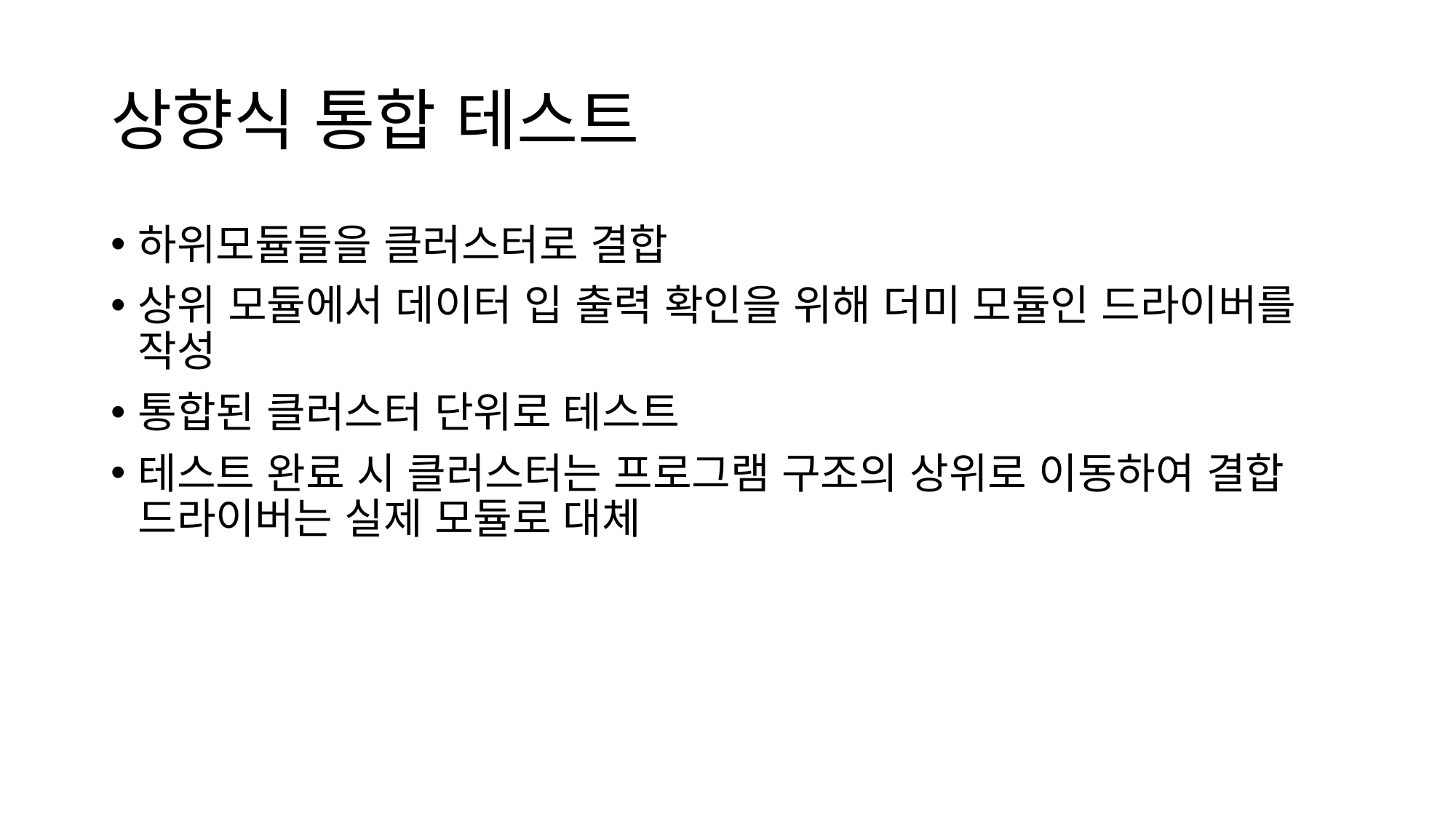

# 상향식 통합 테스트
하위모듈들을 클러스터로 결합
상위 모듈에서 데이터 입 출력 확인을 위해 더미 모듈인 드라이버를 작성
통합된 클러스터 단위로 테스트
테스트 완료 시 클러스터는 프로그램 구조의 상위로 이동하여 결합 드라이버는 실제 모듈로 대체